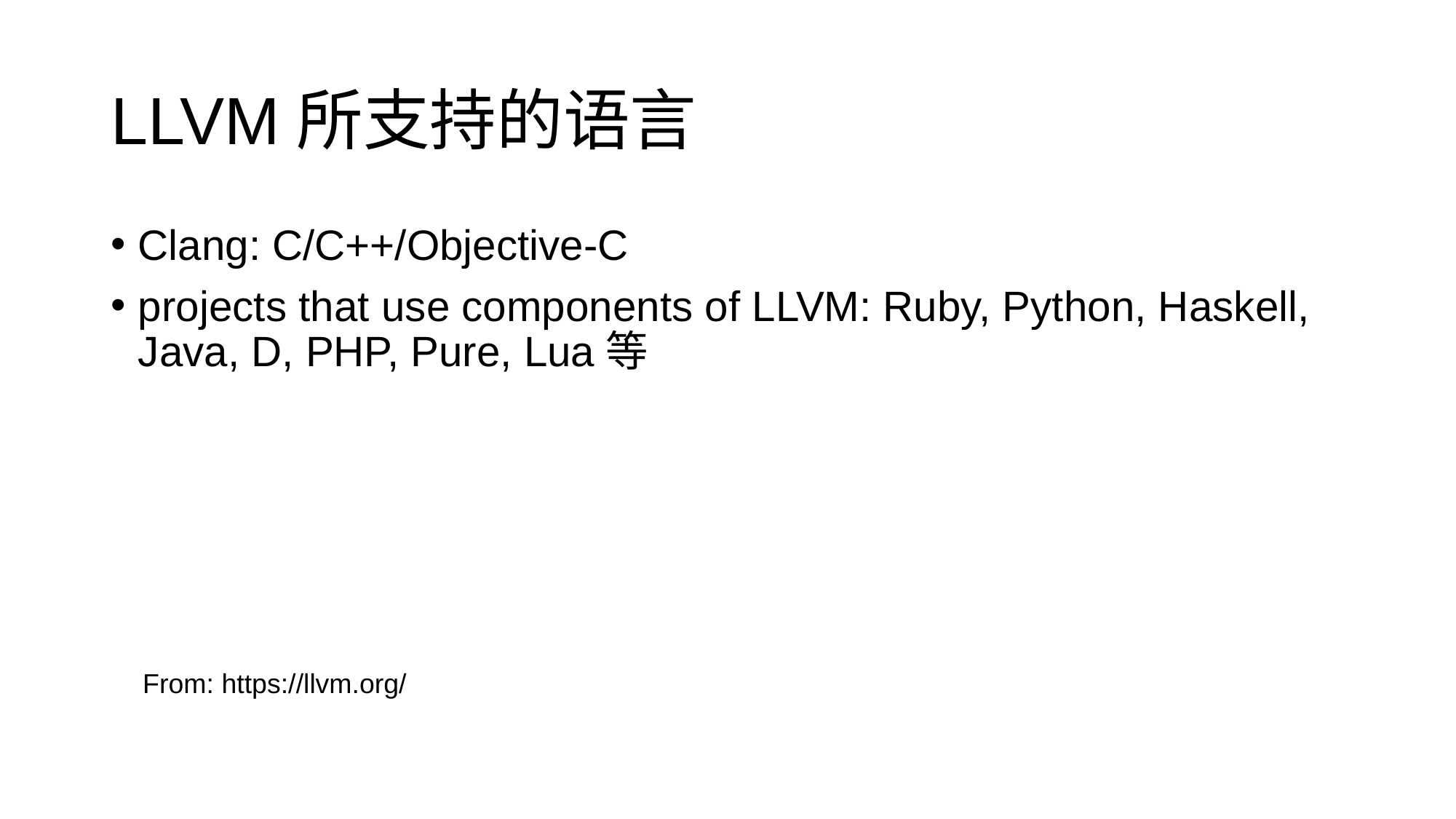

# LLVM所支持的语言
Clang: C/C++/Objective-C
projects that use components of LLVM: Ruby, Python, Haskell, Java, D, PHP, Pure, Lua等
From: https://llvm.org/